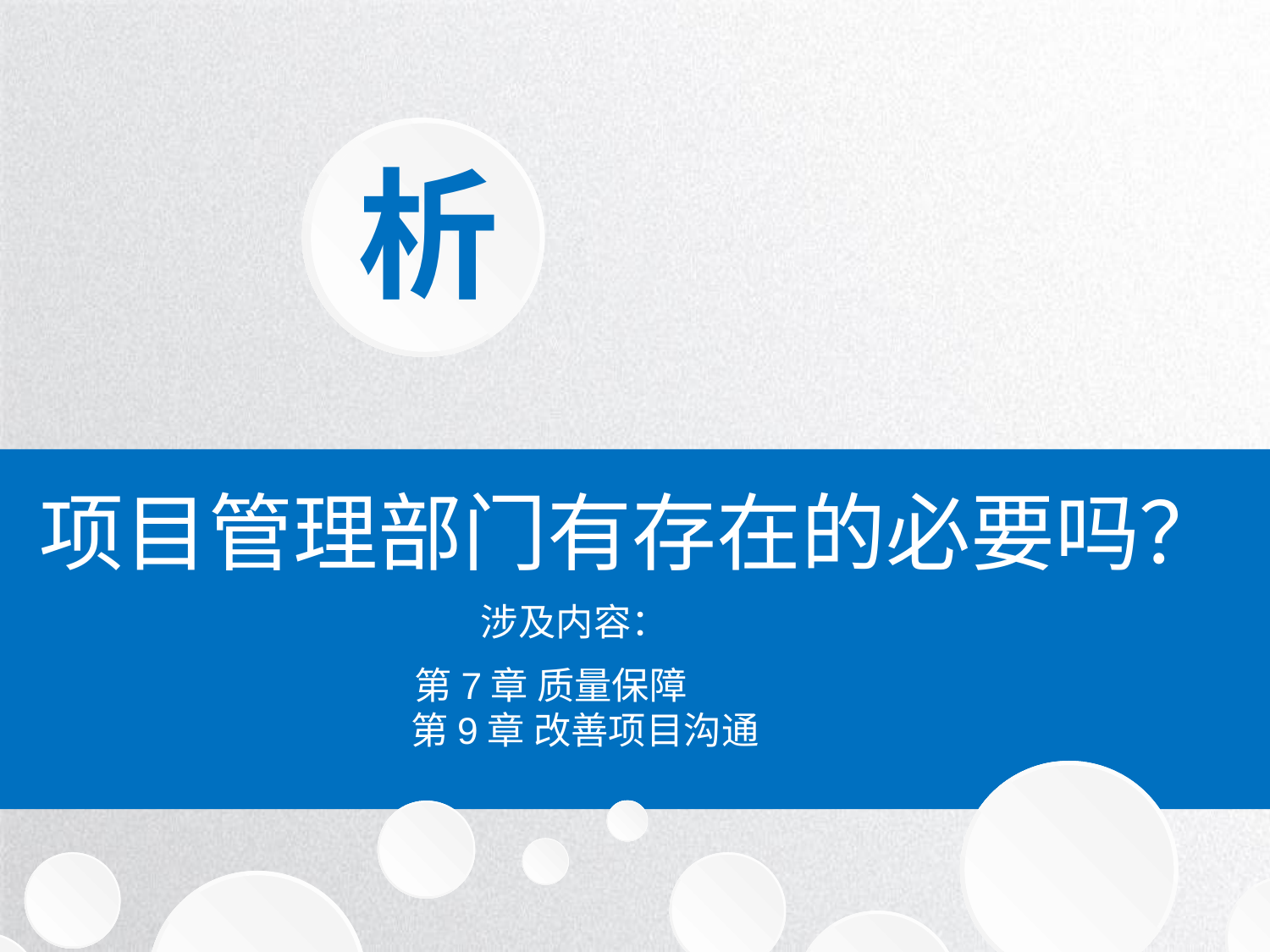

例

案

分

析

项目管理部门有存在的必要吗？
涉及内容：
第7章 质量保障
      第9章 改善项目沟通